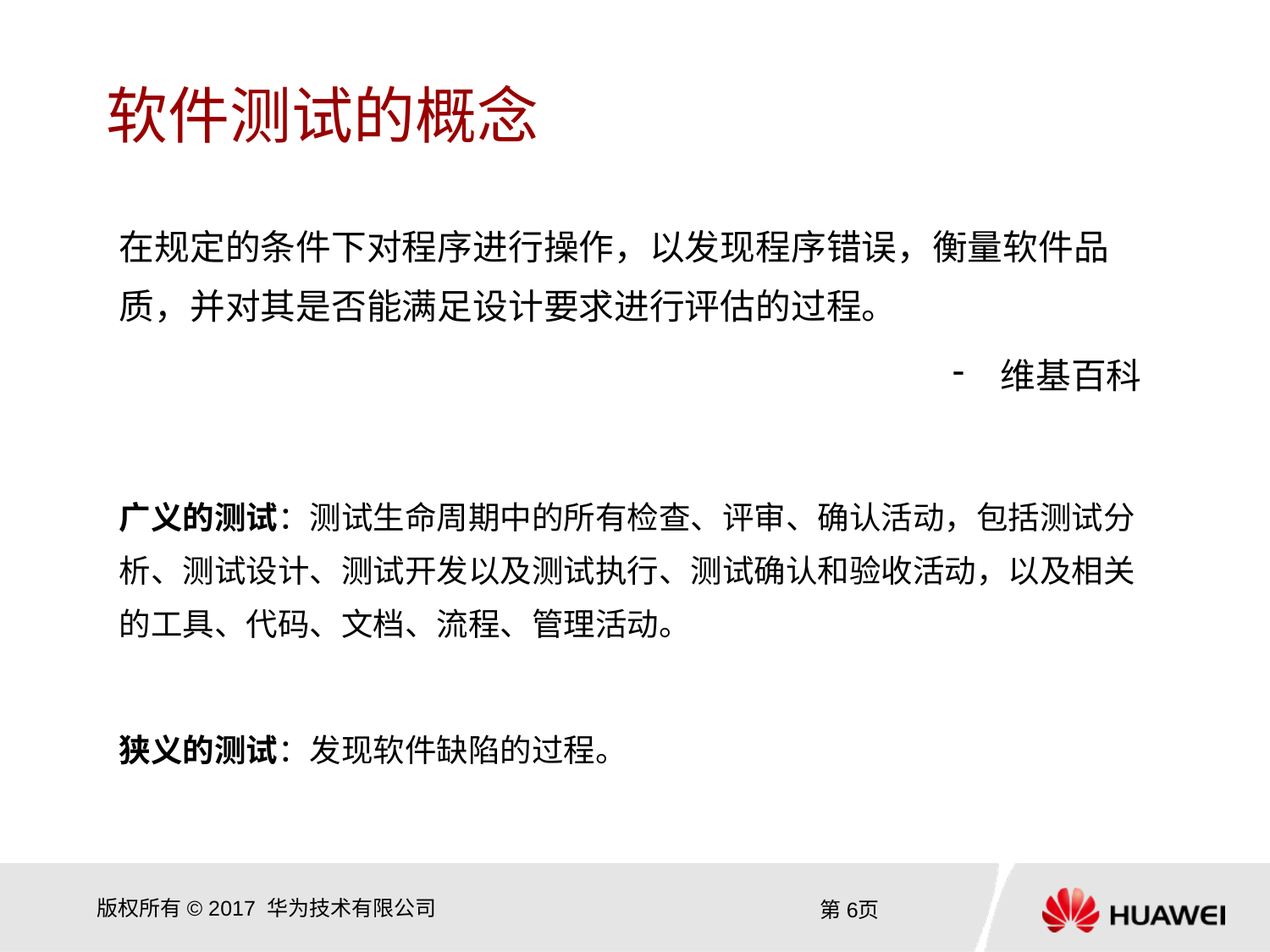

# 软件测试的概念

在规定的条件下对程序进行操作，以发现程序错误，衡量软件品质，并对其是否能满足设计要求进行评估的过程。
维基百科

广义的测试：测试生命周期中的所有检查、评审、确认活动，包括测试分析、测试设计、测试开发以及测试执行、测试确认和验收活动，以及相关的工具、代码、文档、流程、管理活动。

狭义的测试：发现软件缺陷的过程。